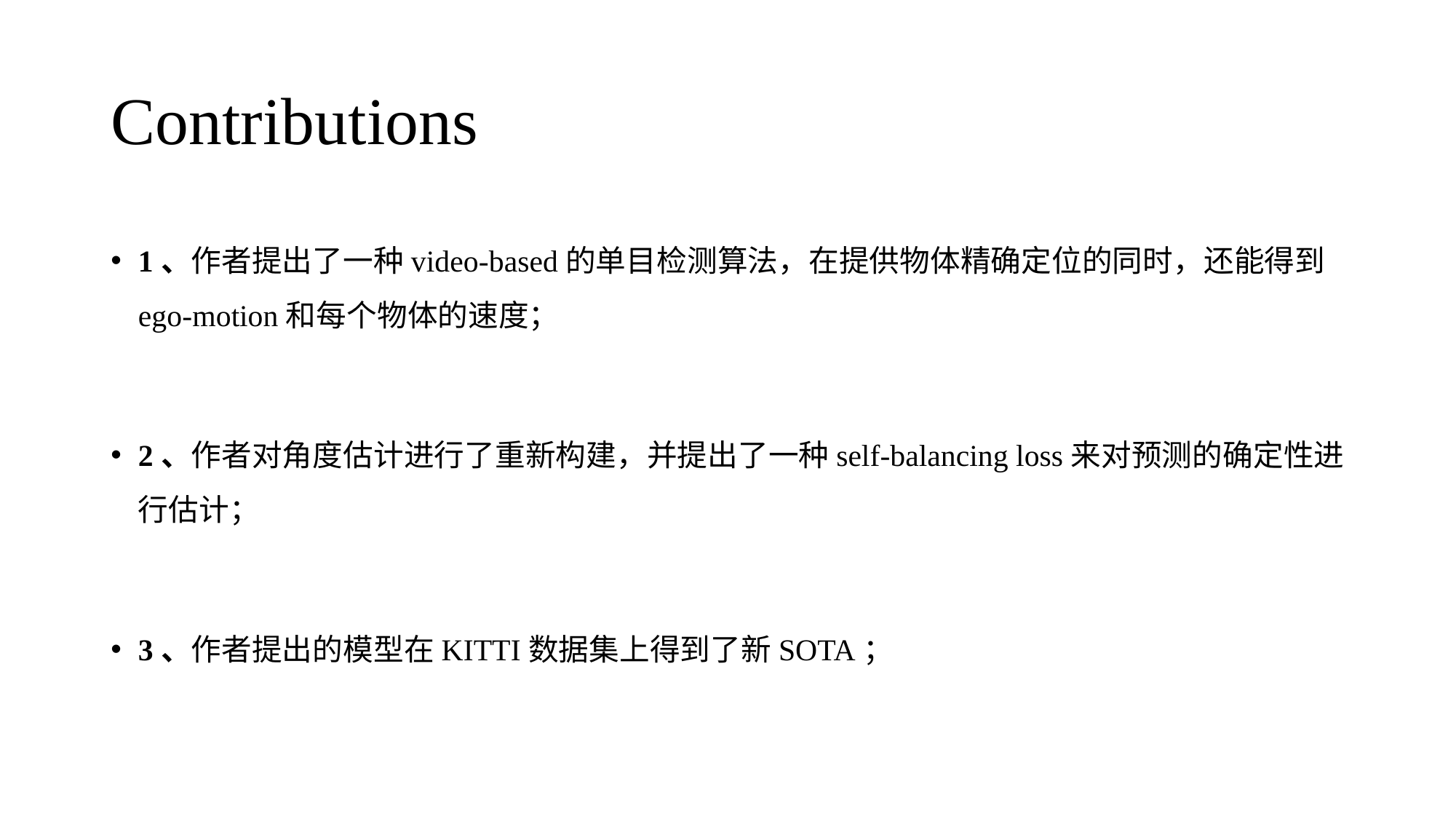

# Contributions
1、作者提出了一种video-based的单目检测算法，在提供物体精确定位的同时，还能得到ego-motion和每个物体的速度；

2、作者对角度估计进行了重新构建，并提出了一种self-balancing loss来对预测的确定性进行估计；

3、作者提出的模型在KITTI数据集上得到了新SOTA；